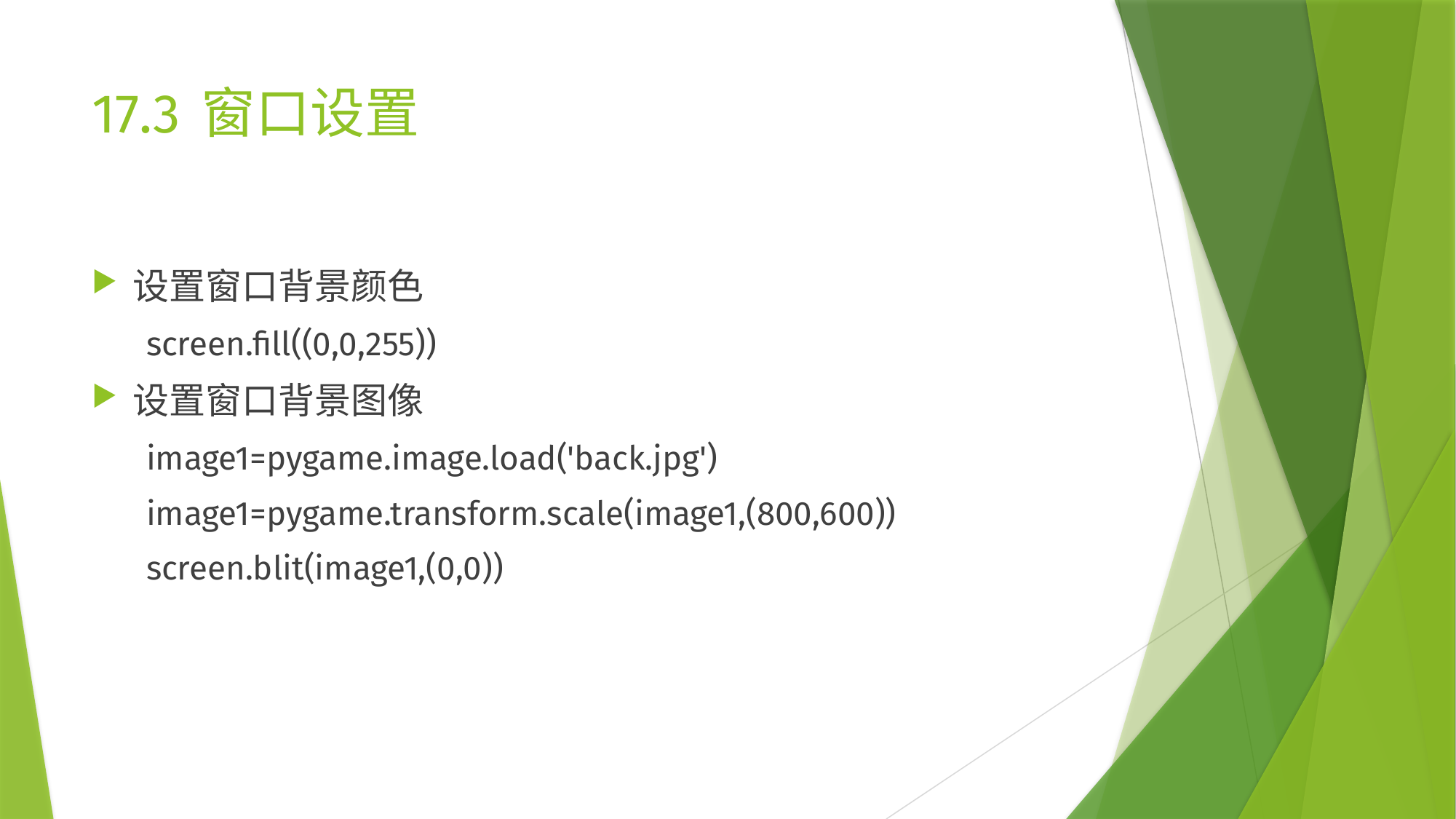

# 17.3	窗口设置
设置窗口背景颜色
screen.fill((0,0,255))
设置窗口背景图像
image1=pygame.image.load('back.jpg')
image1=pygame.transform.scale(image1,(800,600))
screen.blit(image1,(0,0))